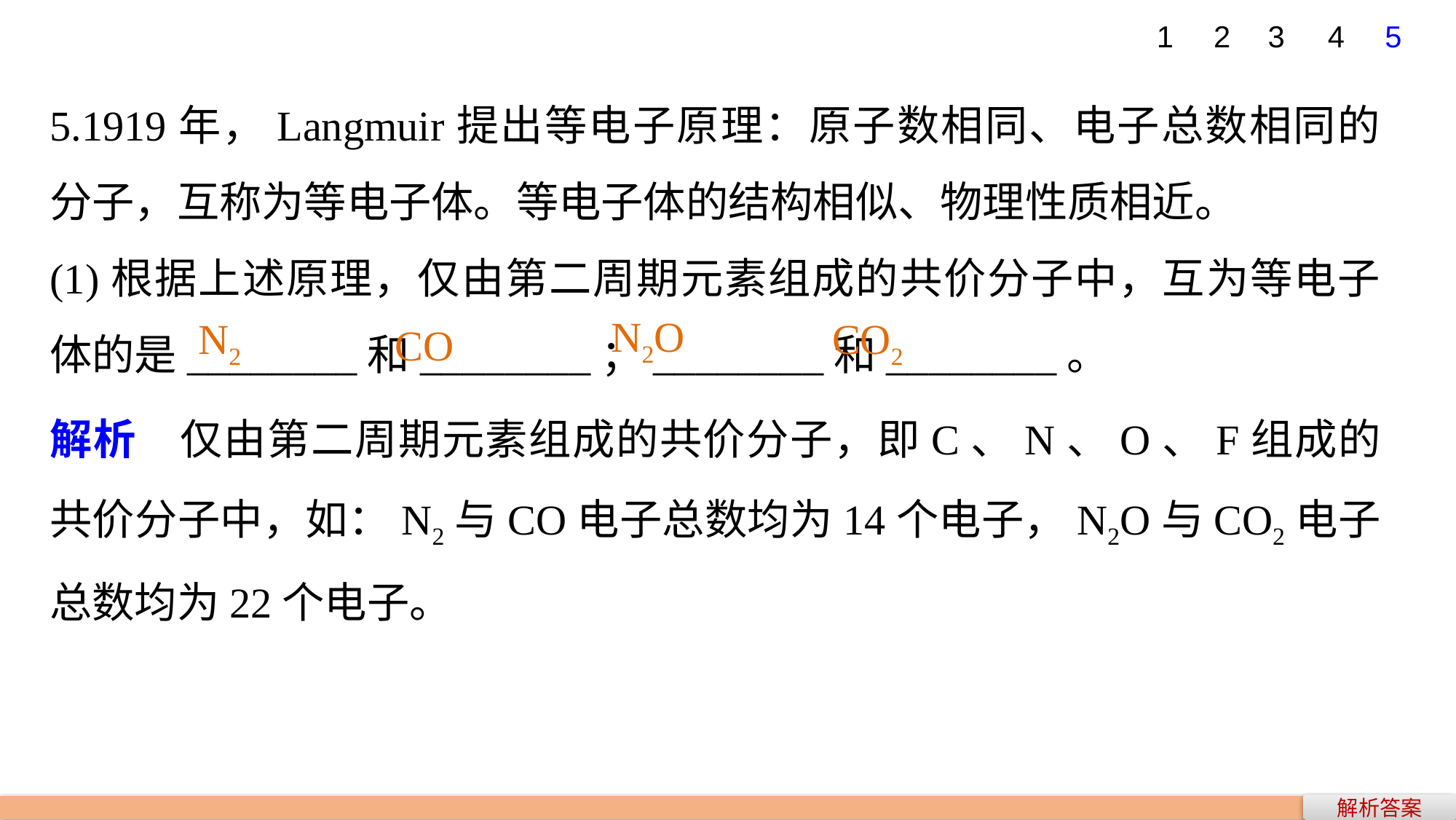

1
2
3
4
5
5.1919年，Langmuir提出等电子原理：原子数相同、电子总数相同的分子，互称为等电子体。等电子体的结构相似、物理性质相近。
(1)根据上述原理，仅由第二周期元素组成的共价分子中，互为等电子体的是________和________；________和________。
N2O
N2
CO2
CO
解析　仅由第二周期元素组成的共价分子，即C、N、O、F组成的共价分子中，如：N2与CO电子总数均为14个电子，N2O与CO2电子总数均为22个电子。
解析答案